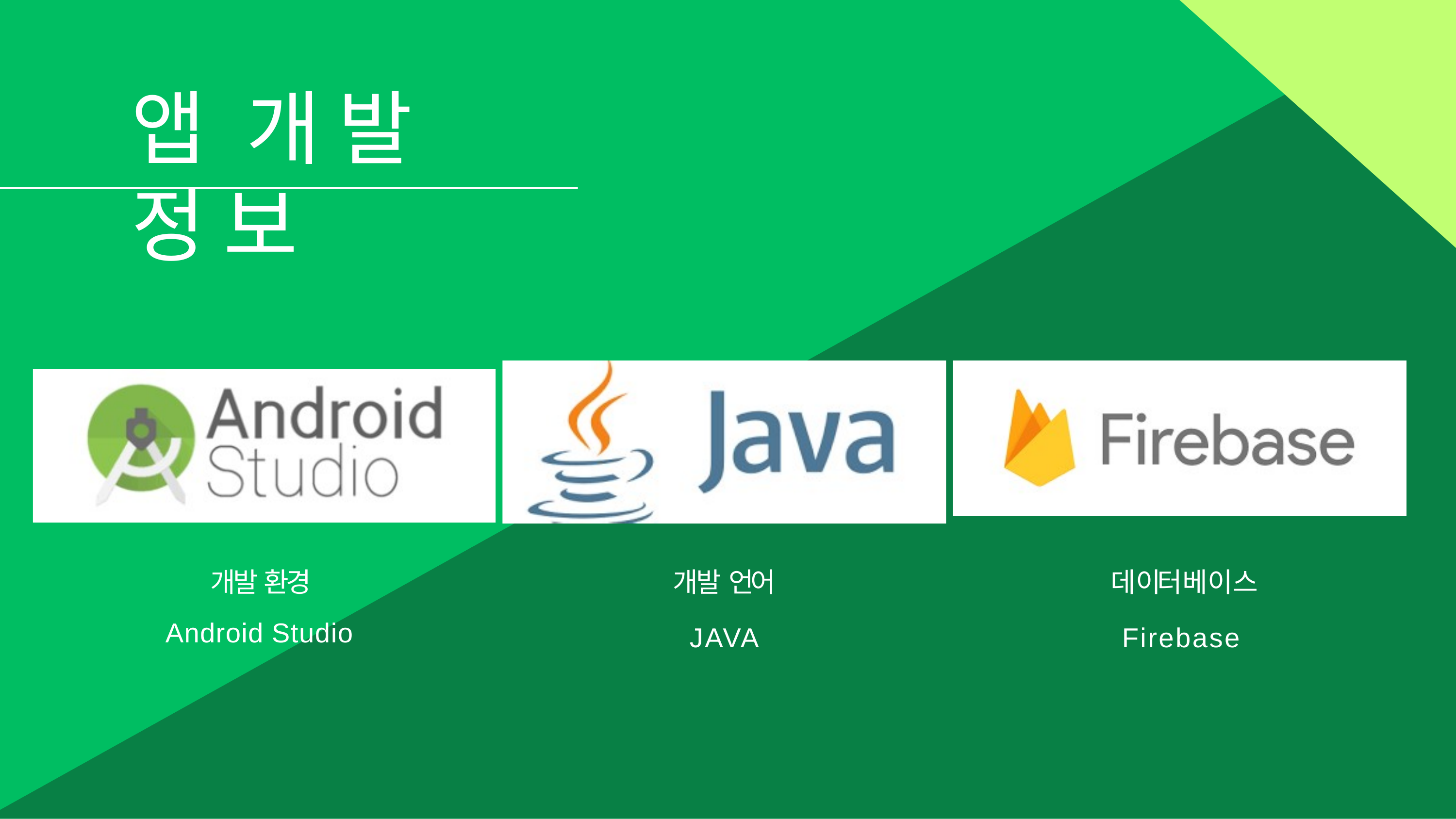

# 앱 개발 정보

개발 환경  Android Studio
개발 언어

JAVA
데이터베이스

Firebase